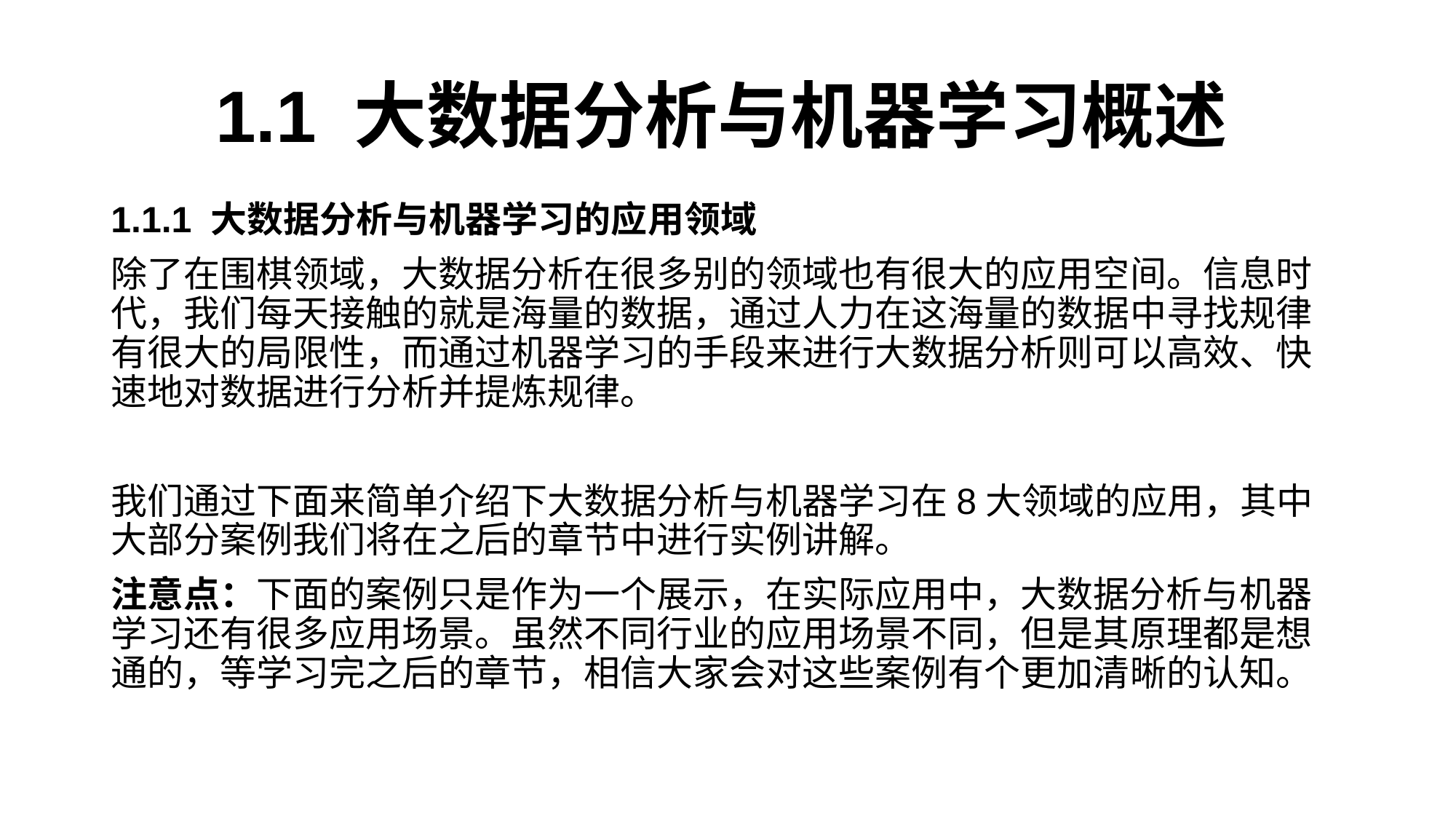

# 1.1 大数据分析与机器学习概述
1.1.1 大数据分析与机器学习的应用领域
除了在围棋领域，大数据分析在很多别的领域也有很大的应用空间。信息时代，我们每天接触的就是海量的数据，通过人力在这海量的数据中寻找规律有很大的局限性，而通过机器学习的手段来进行大数据分析则可以高效、快速地对数据进行分析并提炼规律。

我们通过下面来简单介绍下大数据分析与机器学习在8大领域的应用，其中大部分案例我们将在之后的章节中进行实例讲解。
注意点：下面的案例只是作为一个展示，在实际应用中，大数据分析与机器学习还有很多应用场景。虽然不同行业的应用场景不同，但是其原理都是想通的，等学习完之后的章节，相信大家会对这些案例有个更加清晰的认知。